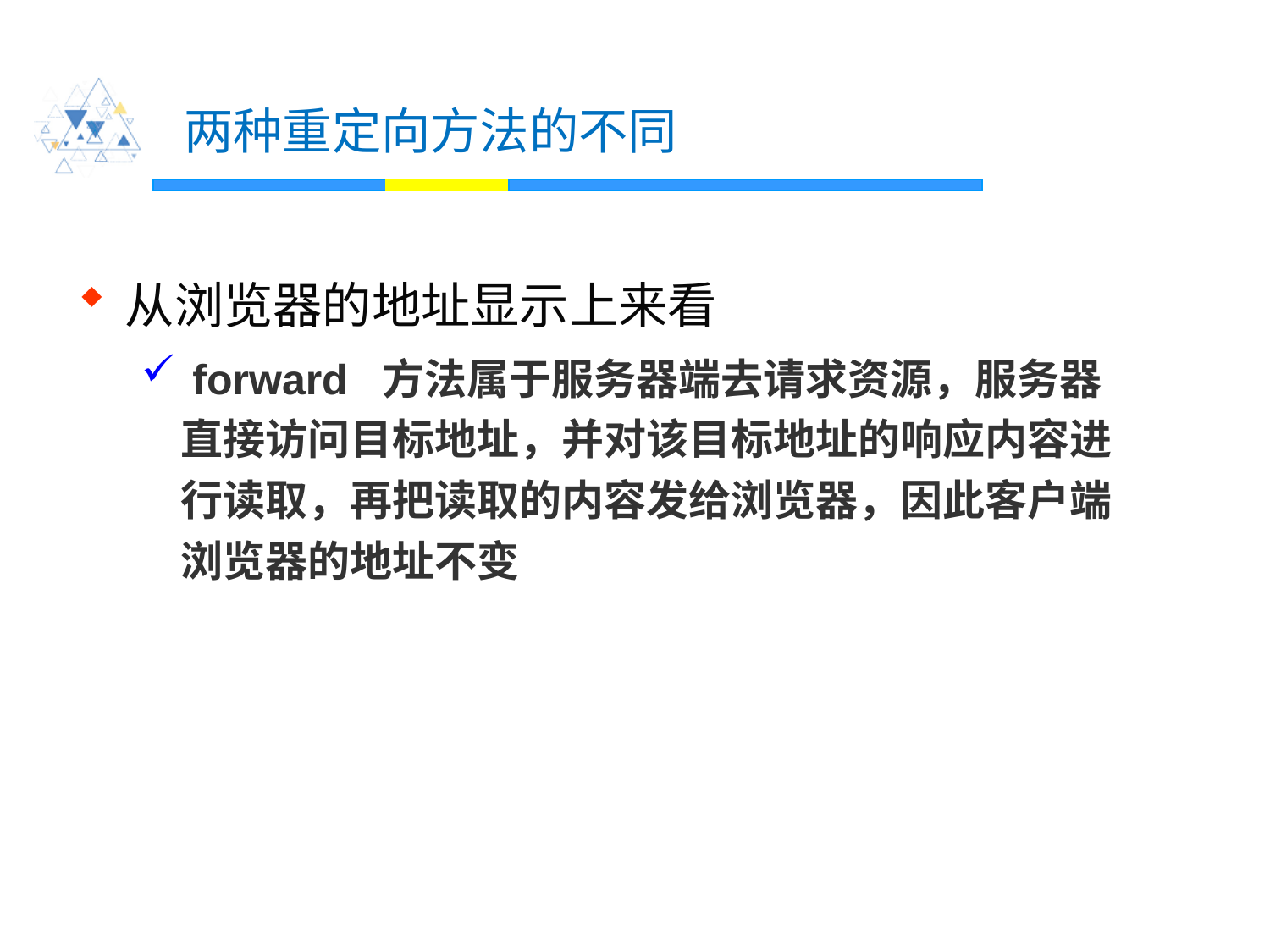

# 两种重定向方法的不同
从浏览器的地址显示上来看
 forward  方法属于服务器端去请求资源，服务器直接访问目标地址，并对该目标地址的响应内容进行读取，再把读取的内容发给浏览器，因此客户端浏览器的地址不变